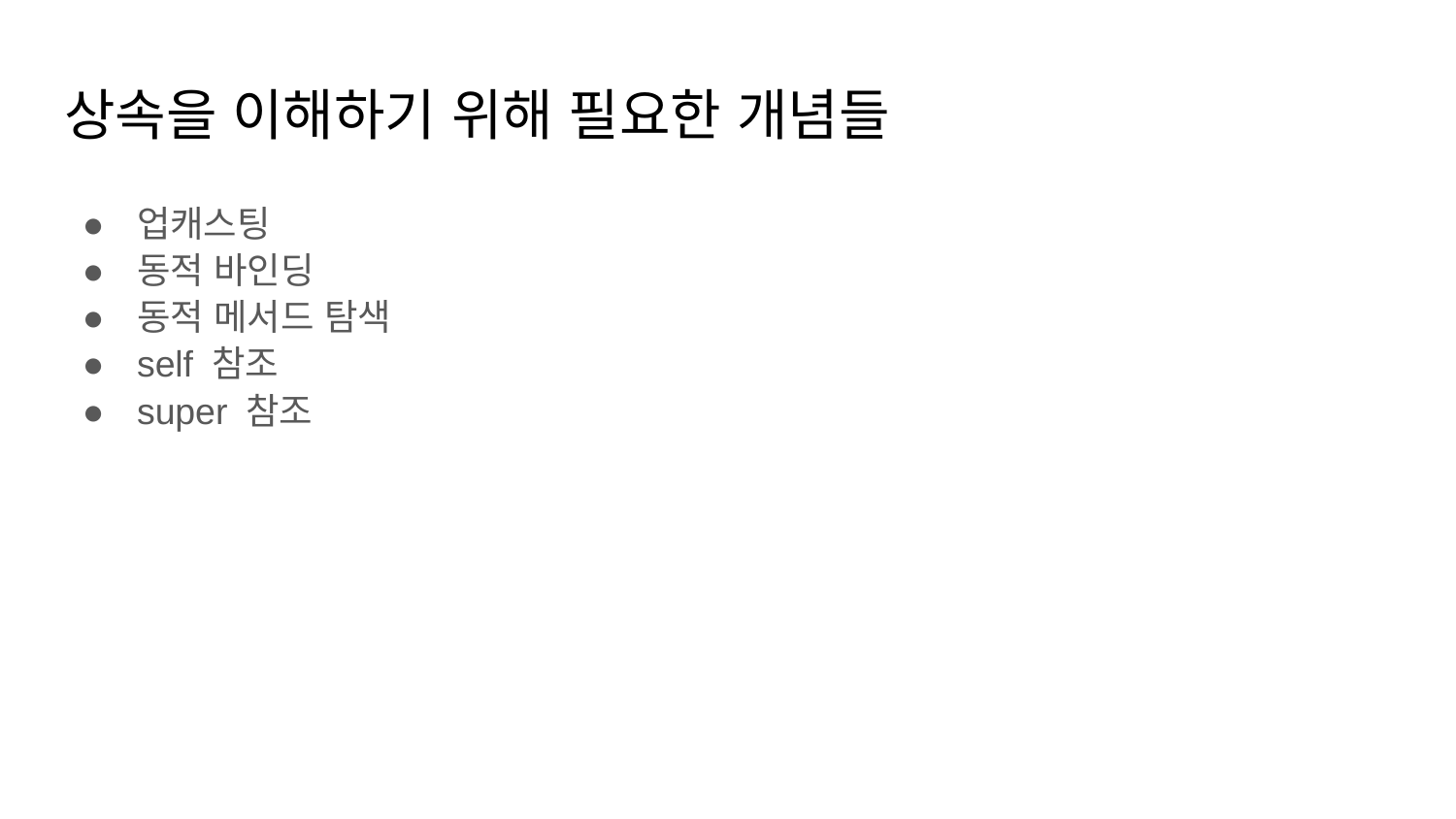

# 상속을 이해하기 위해 필요한 개념들
업캐스팅
동적 바인딩
동적 메서드 탐색
self 참조
super 참조